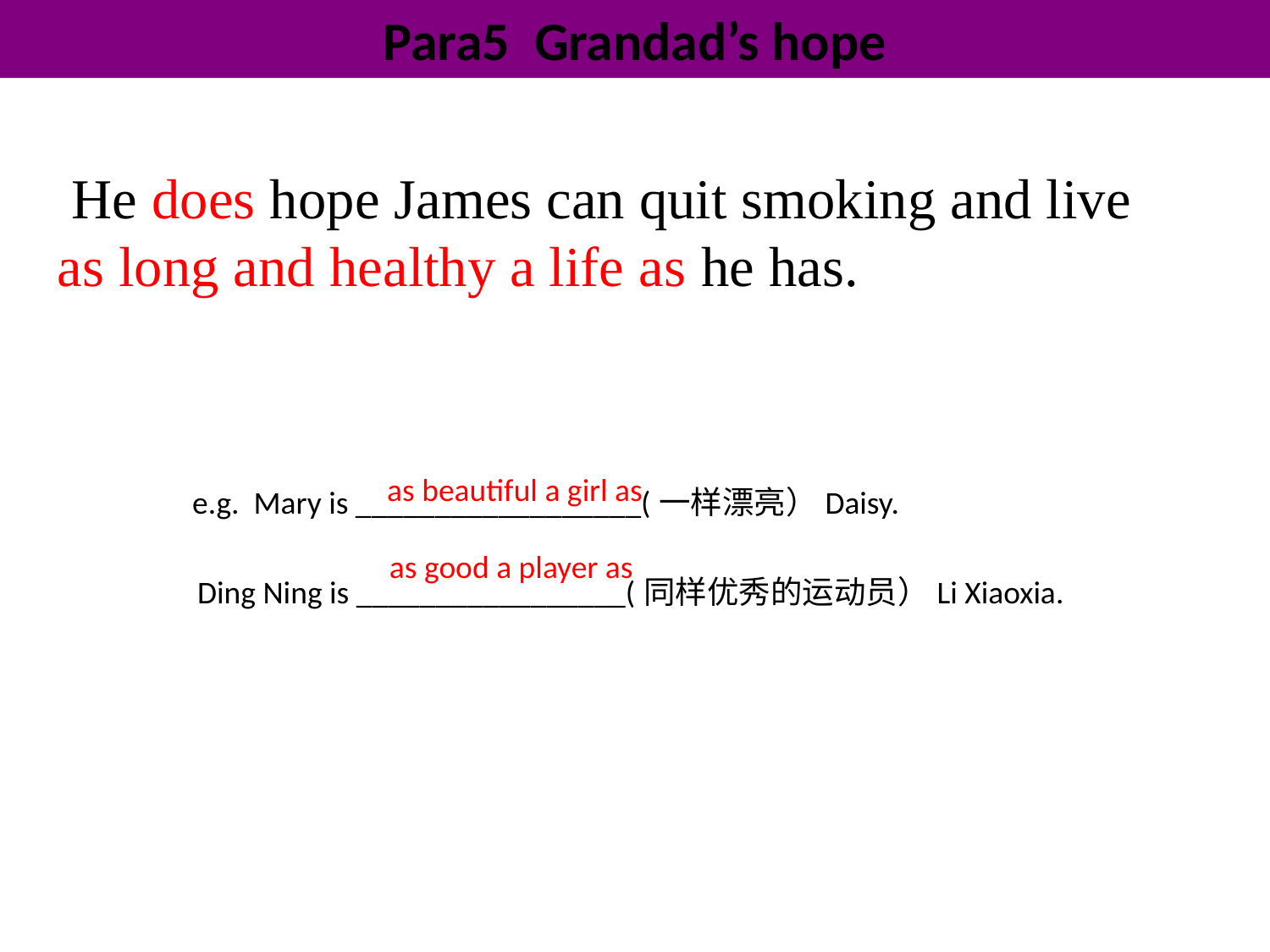

# Para5  Grandad’s hope
 He does hope James can quit smoking and live as long and healthy a life as he has.
as beautiful a girl as
e.g.  Mary is __________________(一样漂亮）Daisy.
as good a player as
Ding Ning is _________________(同样优秀的运动员）Li Xiaoxia.